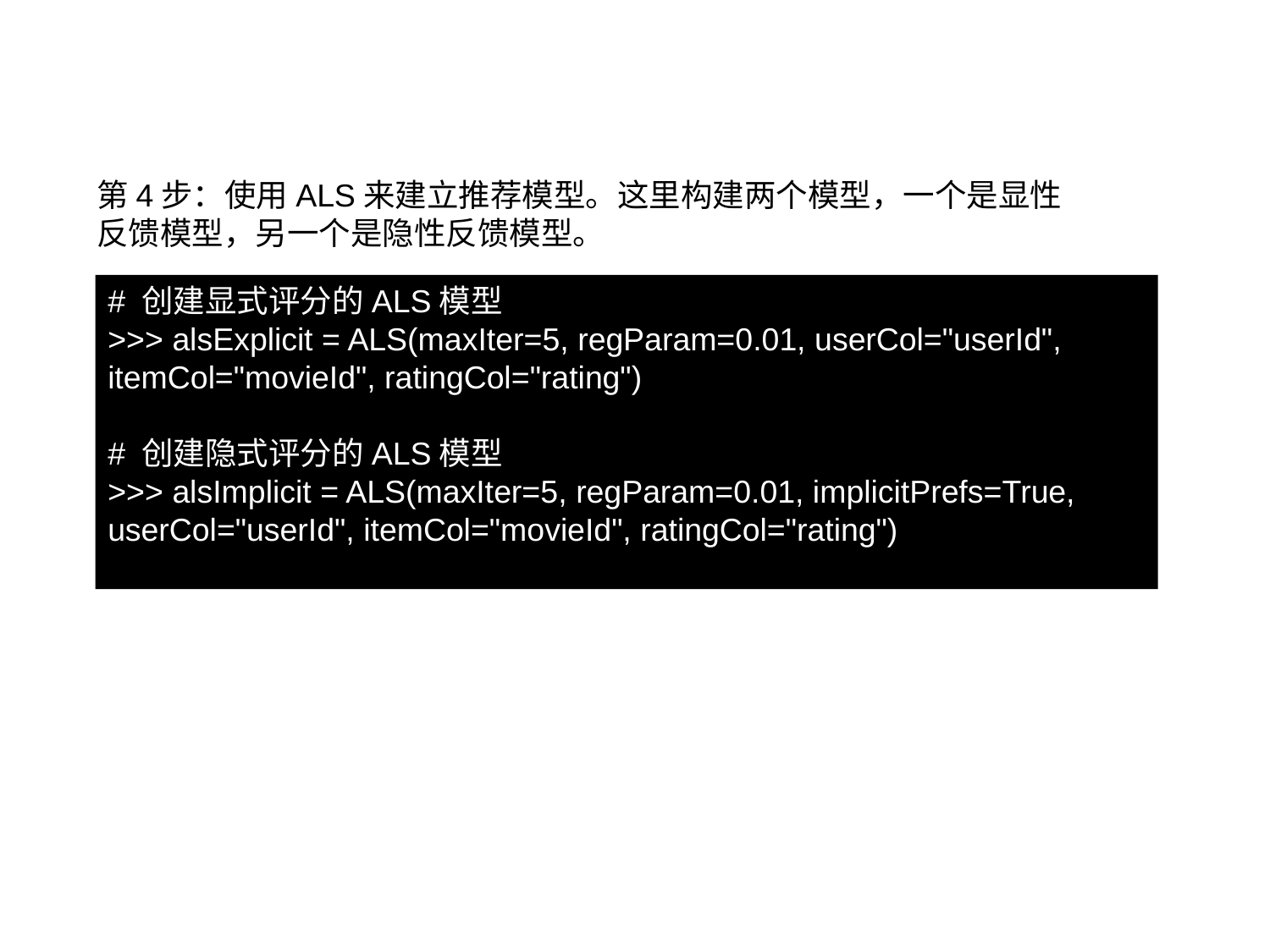

9.10.2 ALS算法
第4步：使用ALS来建立推荐模型。这里构建两个模型，一个是显性反馈模型，另一个是隐性反馈模型。
# 创建显式评分的ALS模型
>>> alsExplicit = ALS(maxIter=5, regParam=0.01, userCol="userId", itemCol="movieId", ratingCol="rating")

# 创建隐式评分的ALS模型
>>> alsImplicit = ALS(maxIter=5, regParam=0.01, implicitPrefs=True, userCol="userId", itemCol="movieId", ratingCol="rating")